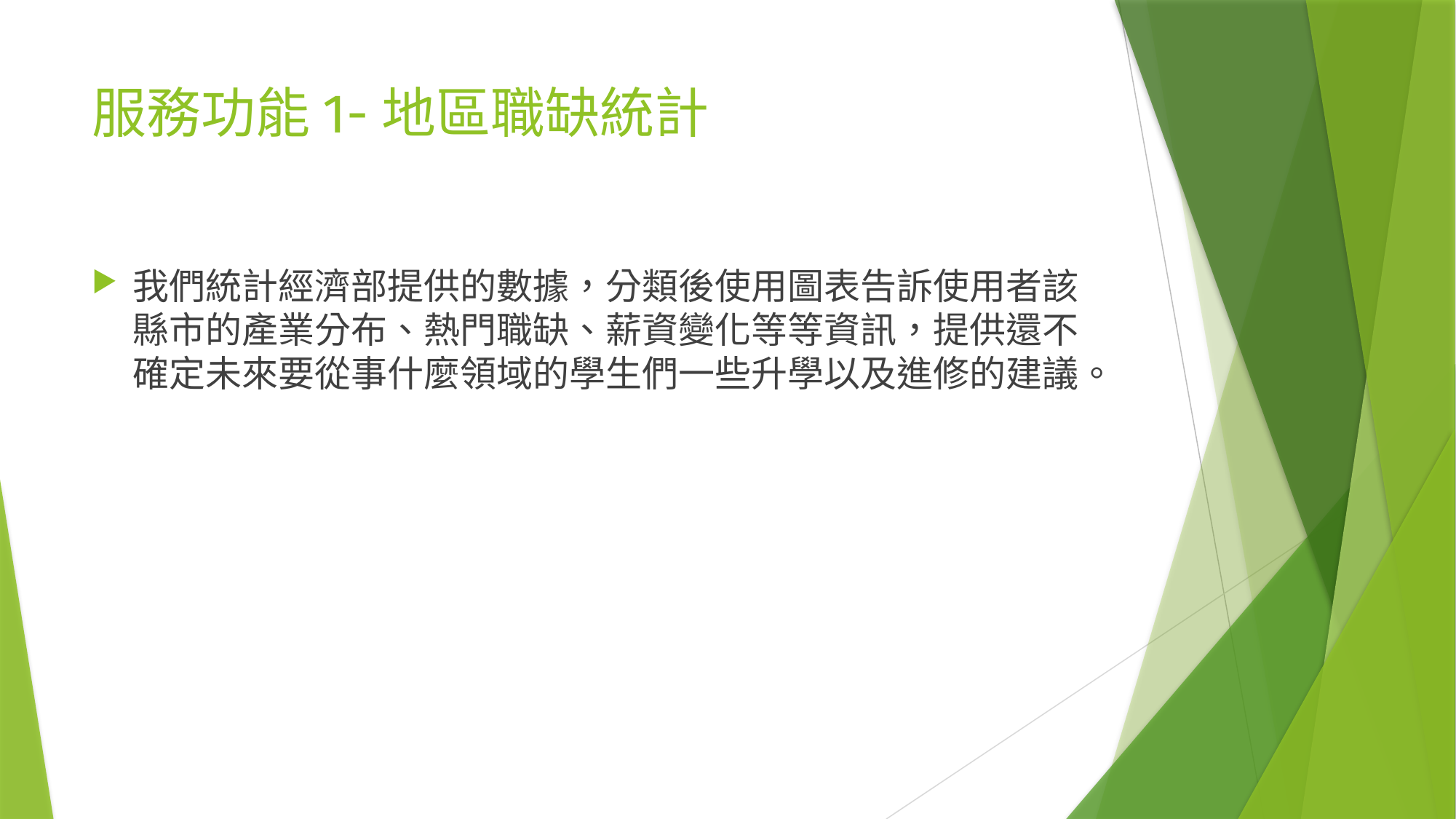

# 服務功能1-地區職缺統計
我們統計經濟部提供的數據，分類後使用圖表告訴使用者該縣市的產業分布、熱門職缺、薪資變化等等資訊，提供還不確定未來要從事什麼領域的學生們一些升學以及進修的建議。